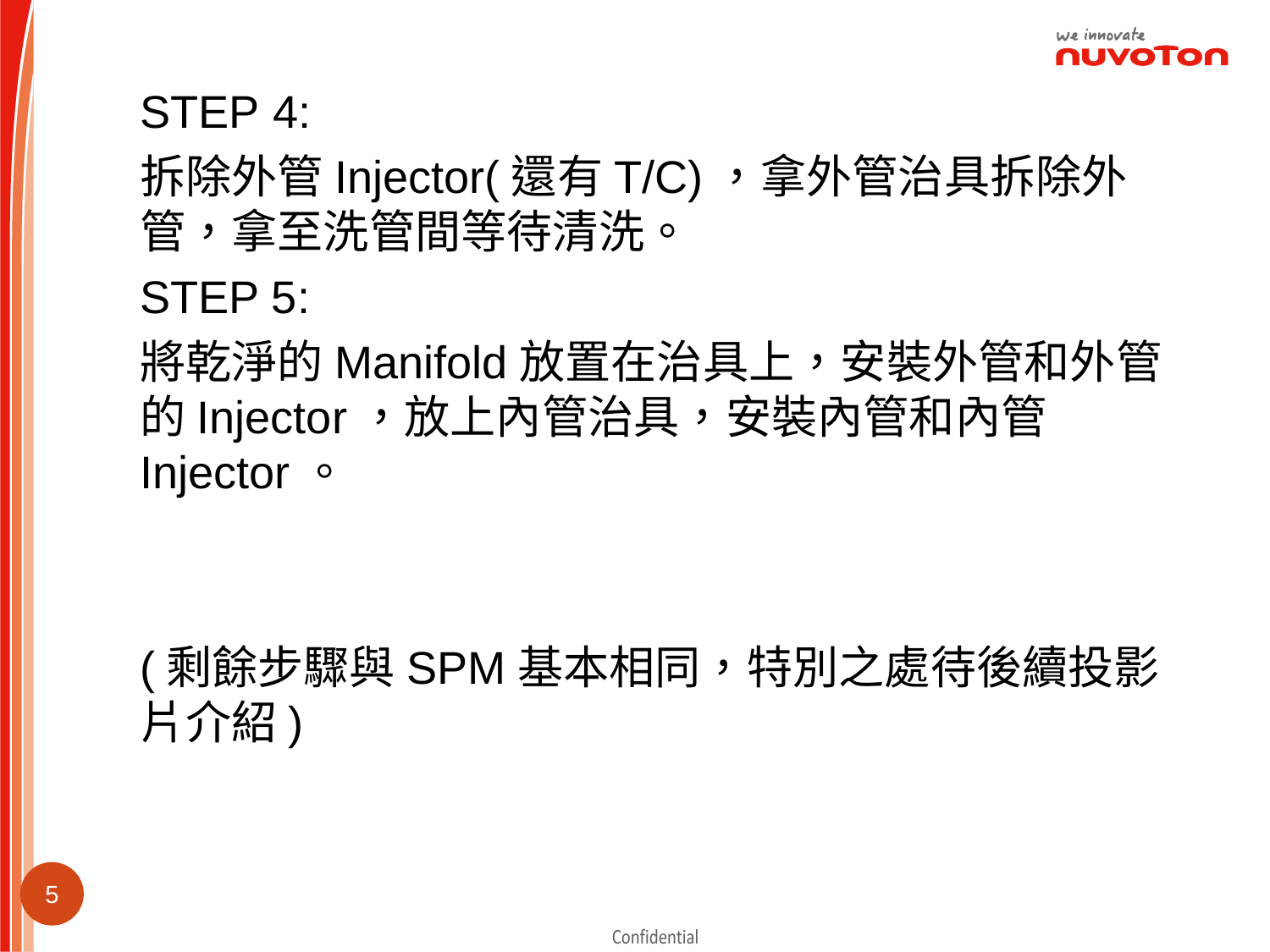

STEP 4:
拆除外管Injector(還有T/C)，拿外管治具拆除外管，拿至洗管間等待清洗。
STEP 5:
將乾淨的Manifold放置在治具上，安裝外管和外管的Injector，放上內管治具，安裝內管和內管Injector。

(剩餘步驟與SPM基本相同，特別之處待後續投影片介紹)

5